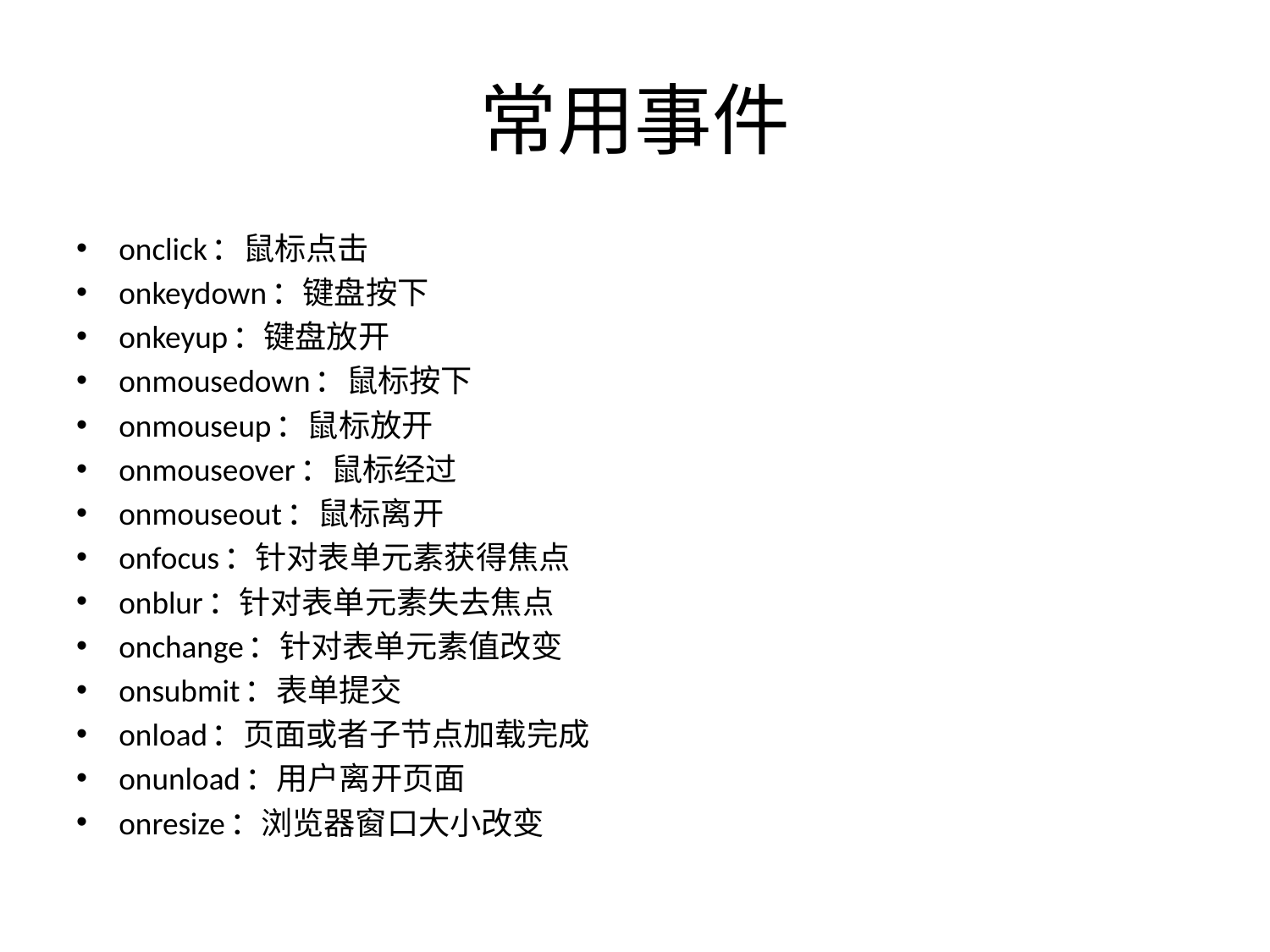

# 常用事件
onclick：鼠标点击
onkeydown：键盘按下
onkeyup：键盘放开
onmousedown：鼠标按下
onmouseup：鼠标放开
onmouseover：鼠标经过
onmouseout：鼠标离开
onfocus：针对表单元素获得焦点
onblur：针对表单元素失去焦点
onchange：针对表单元素值改变
onsubmit：表单提交
onload：页面或者子节点加载完成
onunload：用户离开页面
onresize：浏览器窗口大小改变